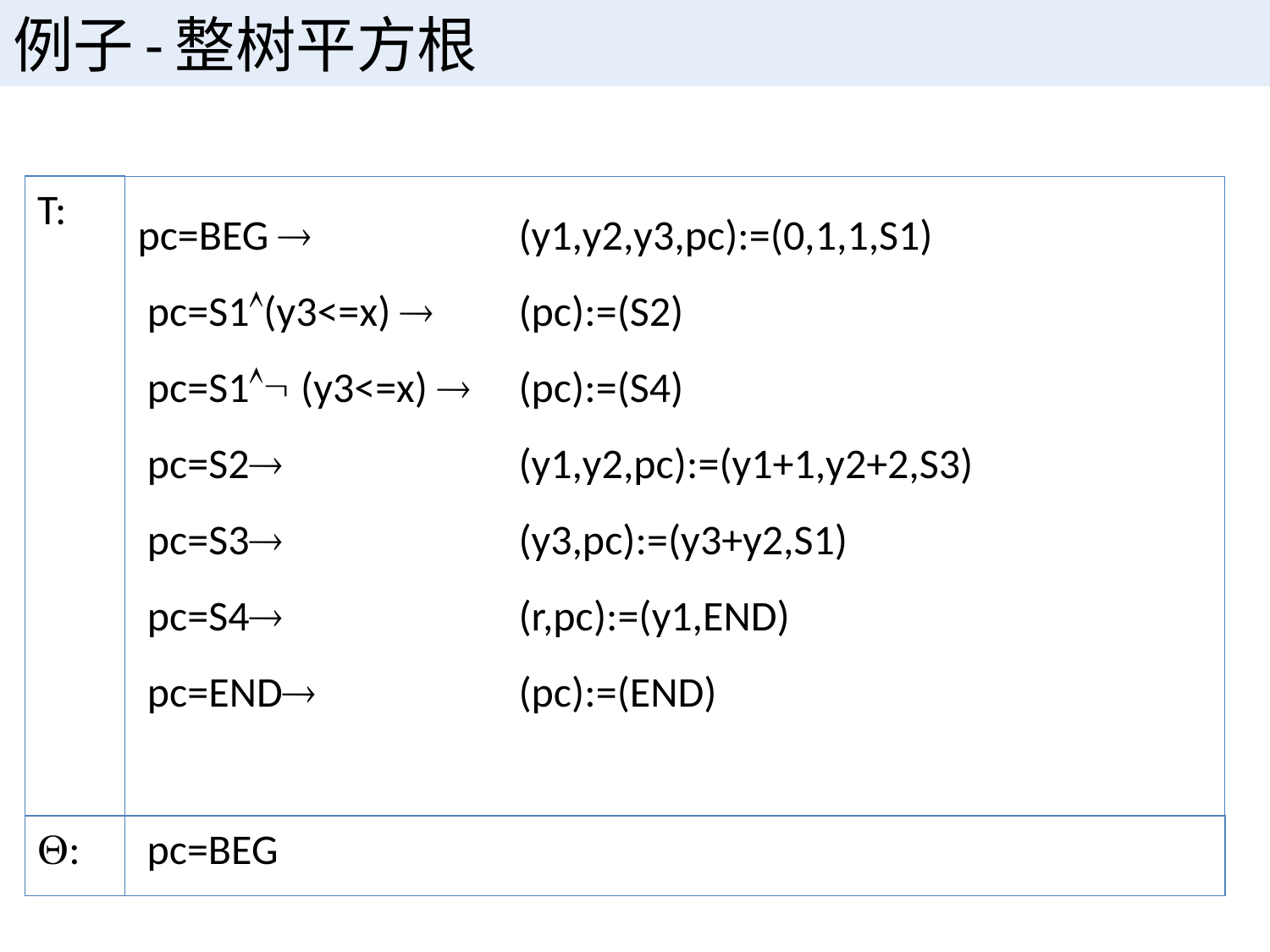

# 例子-整树平方根
T:
pc=BEG →		(y1,y2,y3,pc):=(0,1,1,S1)
 pc=S1∧(y3<=x) →	(pc):=(S2)
 pc=S1∧¬ (y3<=x) →	(pc):=(S4)
 pc=S2→		(y1,y2,pc):=(y1+1,y2+2,S3)
 pc=S3→		(y3,pc):=(y3+y2,S1)
 pc=S4→		(r,pc):=(y1,END)
 pc=END→		(pc):=(END)

Θ:
 pc=BEG